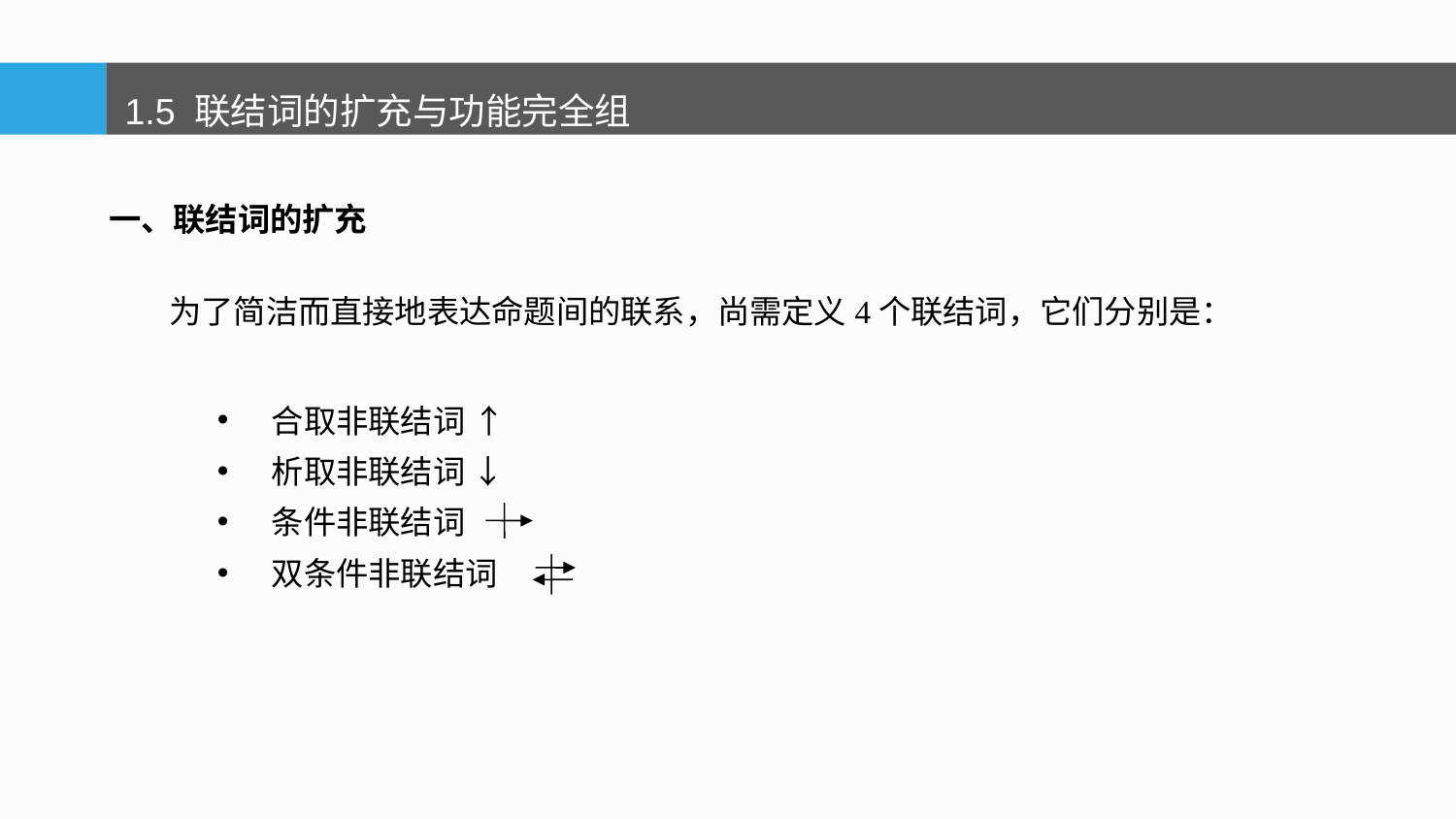

1.5 联结词的扩充与功能完全组

一、联结词的扩充
为了简洁而直接地表达命题间的联系，尚需定义4个联结词，它们分别是：

合取非联结词 ↑
析取非联结词 ↓
条件非联结词
双条件非联结词